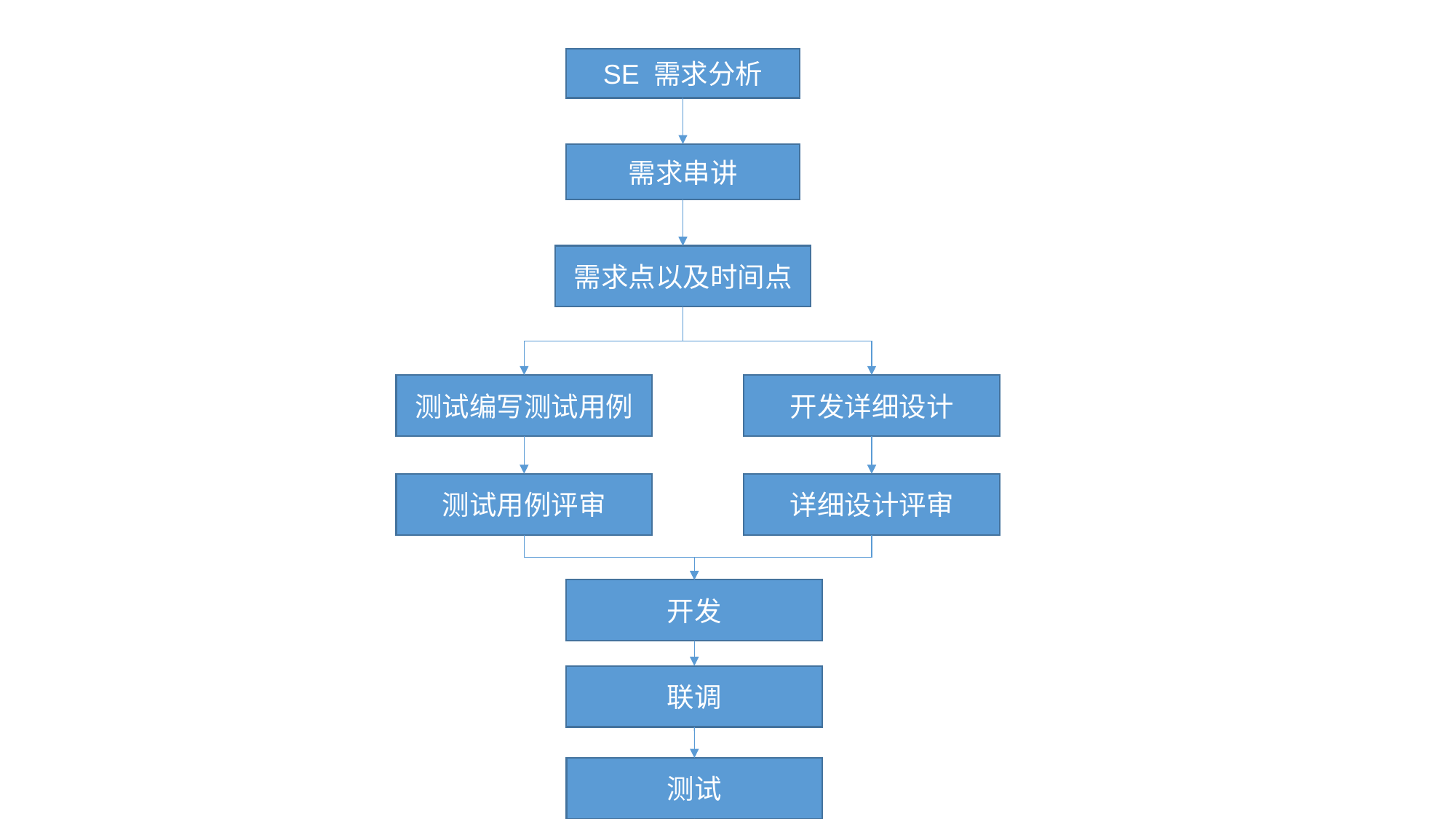

SE 需求分析
需求串讲
需求点以及时间点
开发详细设计
测试编写测试用例
测试用例评审
详细设计评审
开发
联调
测试
交付上线